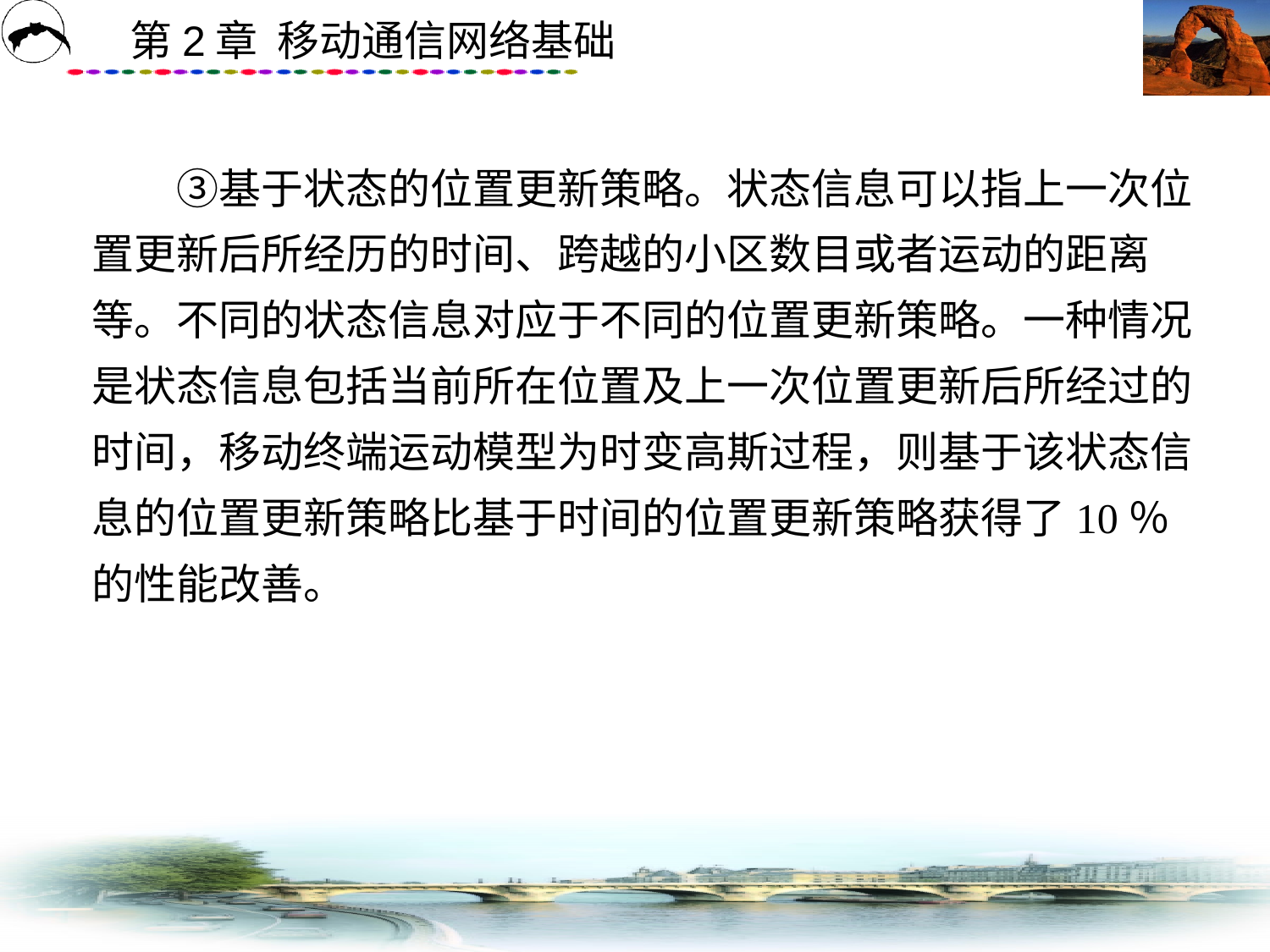

# ③基于状态的位置更新策略。状态信息可以指上一次位置更新后所经历的时间、跨越的小区数目或者运动的距离等。不同的状态信息对应于不同的位置更新策略。一种情况是状态信息包括当前所在位置及上一次位置更新后所经过的时间，移动终端运动模型为时变高斯过程，则基于该状态信息的位置更新策略比基于时间的位置更新策略获得了10％的性能改善。